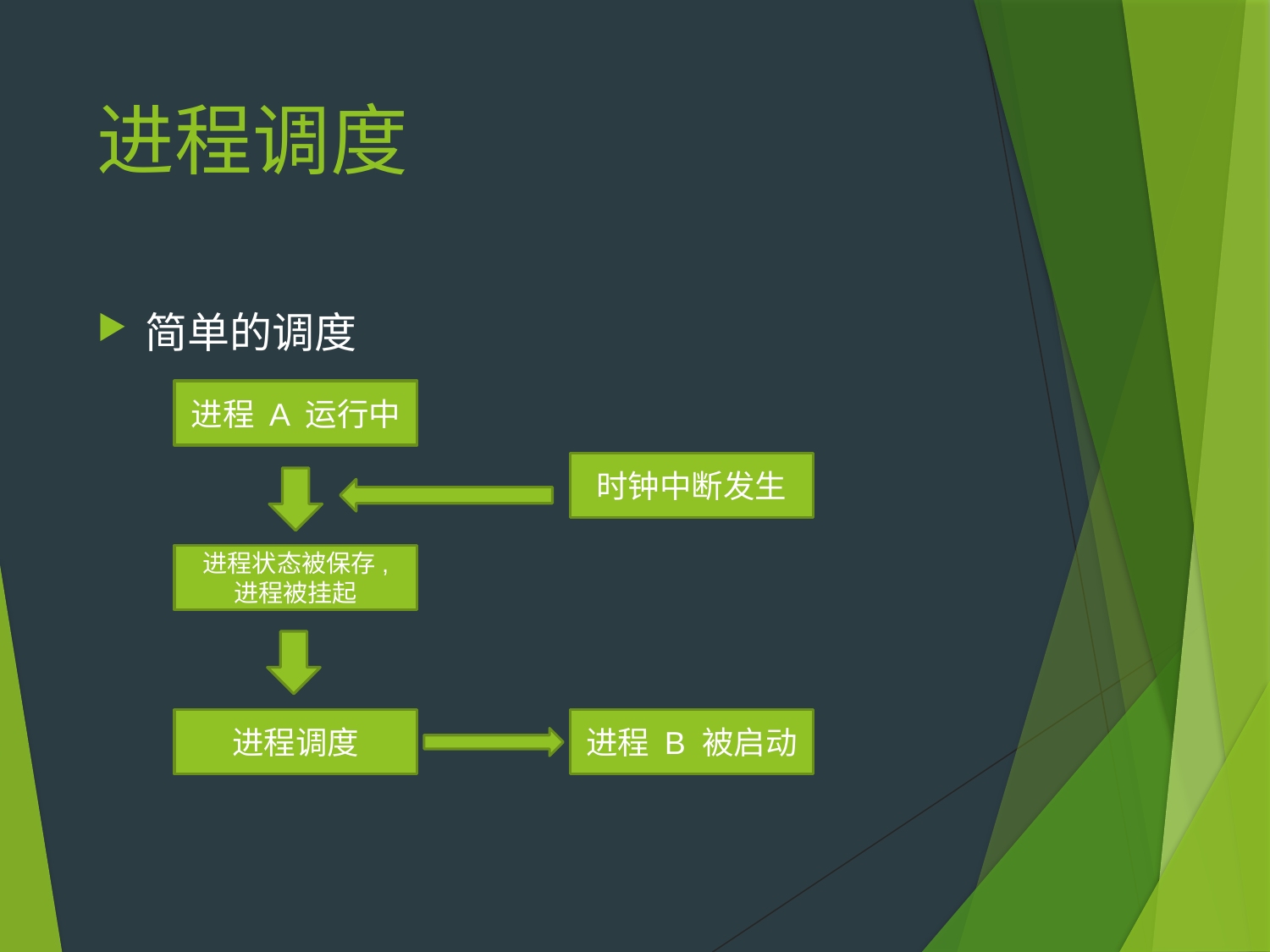

# 进程调度
简单的调度
进程 A 运行中
时钟中断发生

进程状态被保存, 进程被挂起

进程调度
进程 B 被启动